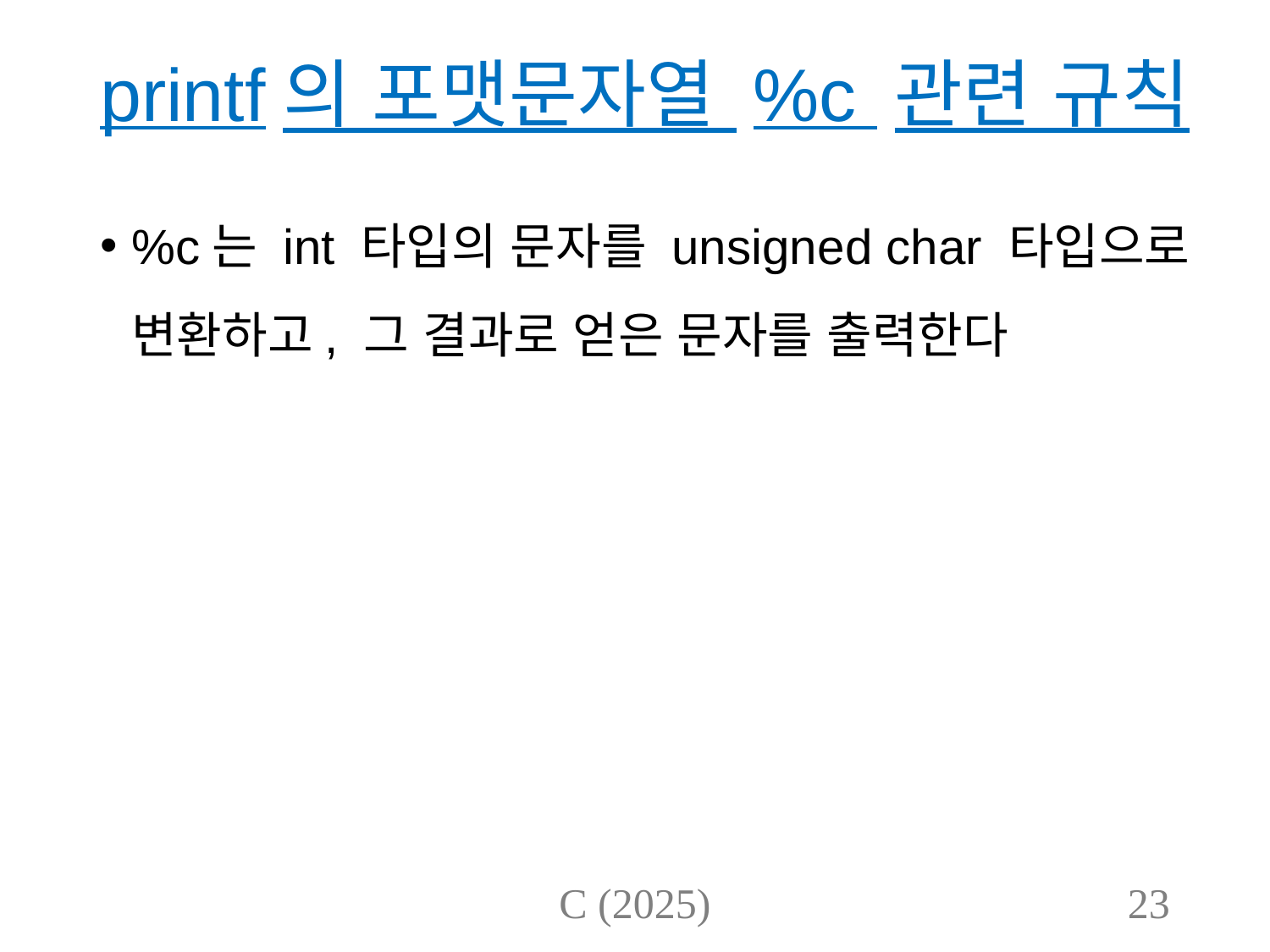

# printf의 포맷문자열 %c 관련 규칙
%c는 int 타입의 문자를 unsigned char 타입으로
변환하고, 그 결과로 얻은 문자를 출력한다
C (2025)
23